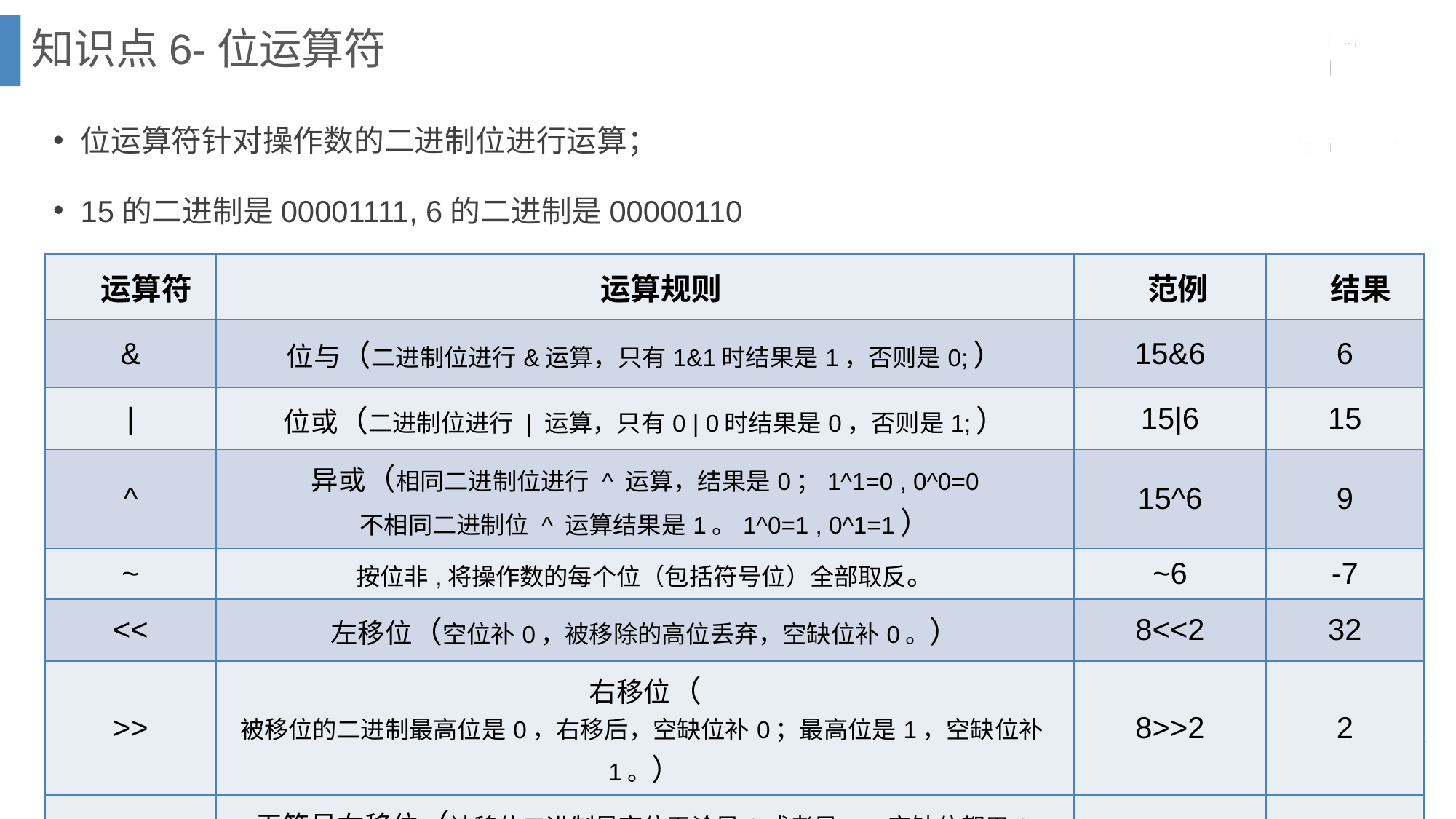

知识点6-位运算符
位运算符针对操作数的二进制位进行运算；
15的二进制是00001111, 6的二进制是00000110

| 运算符 | 运算规则 | 范例 | 结果 |
| --- | --- | --- | --- |
| & | 位与（二进制位进行&运算，只有1&1时结果是1，否则是0;） | 15&6 | 6 |
| | | 位或（二进制位进行 | 运算，只有0 | 0时结果是0，否则是1;） | 15|6 | 15 |
| ^ | 异或（相同二进制位进行 ^ 运算，结果是0；1^1=0 , 0^0=0 不相同二进制位 ^ 运算结果是1。1^0=1 , 0^1=1） | 15^6 | 9 |
| ~ | 按位非,将操作数的每个位（包括符号位）全部取反。 | ~6 | -7 |
| << | 左移位（空位补0，被移除的高位丢弃，空缺位补0。） | 8<<2 | 32 |
| >> | 右移位（ 被移位的二进制最高位是0，右移后，空缺位补0；最高位是1，空缺位补1。） | 8>>2 | 2 |
| >>> | 无符号右移位（被移位二进制最高位无论是0或者是1，空缺位都用0补。） | 8>>>2 | 2 |